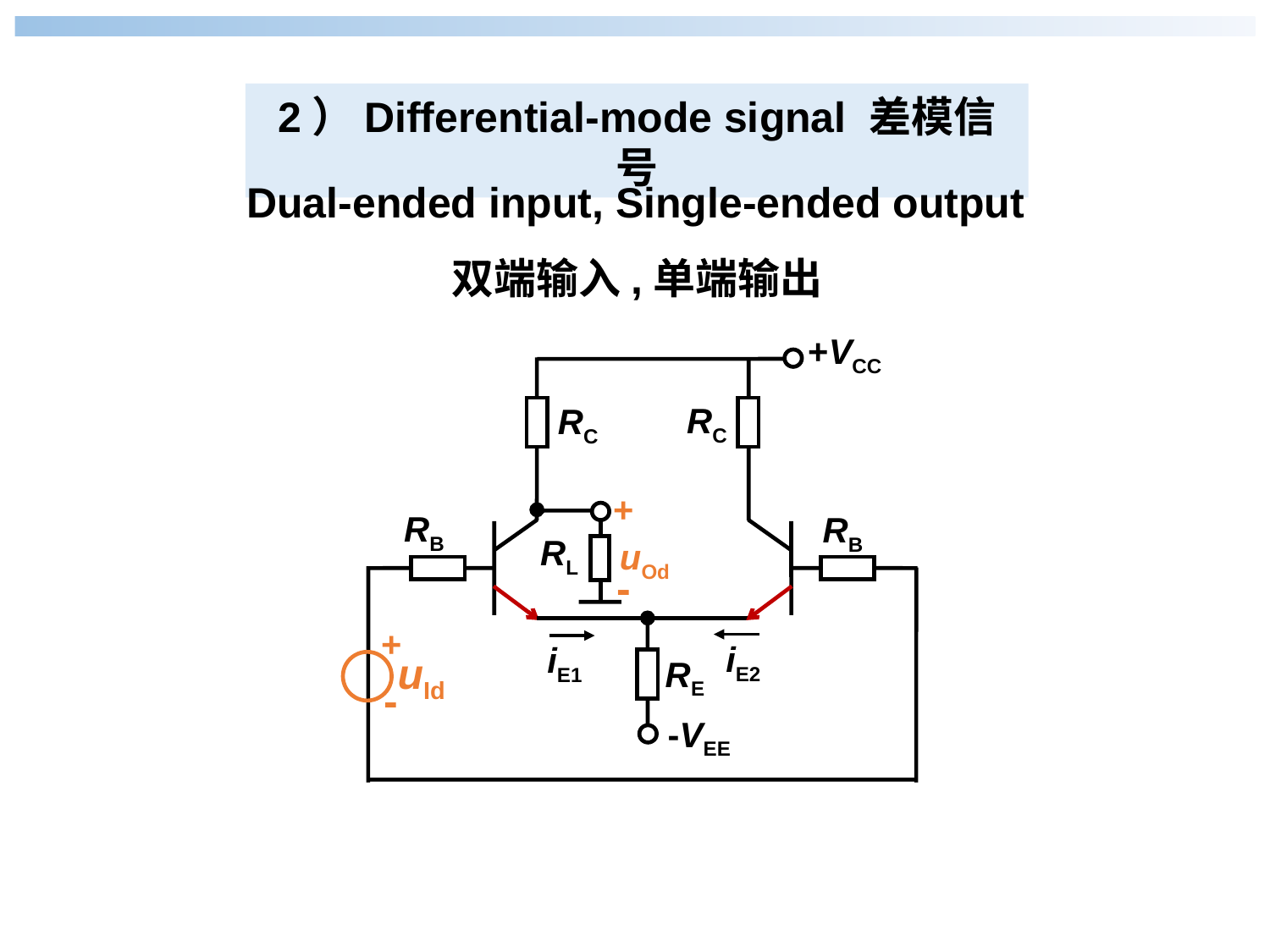

2）Differential-mode signal 差模信号
Dual-ended input, Single-ended output
双端输入,单端输出
+VCC

RC

RB

RE

RC

RB

uOd
uId
+
-

+

-
-VEE

iE2
iE1

RL